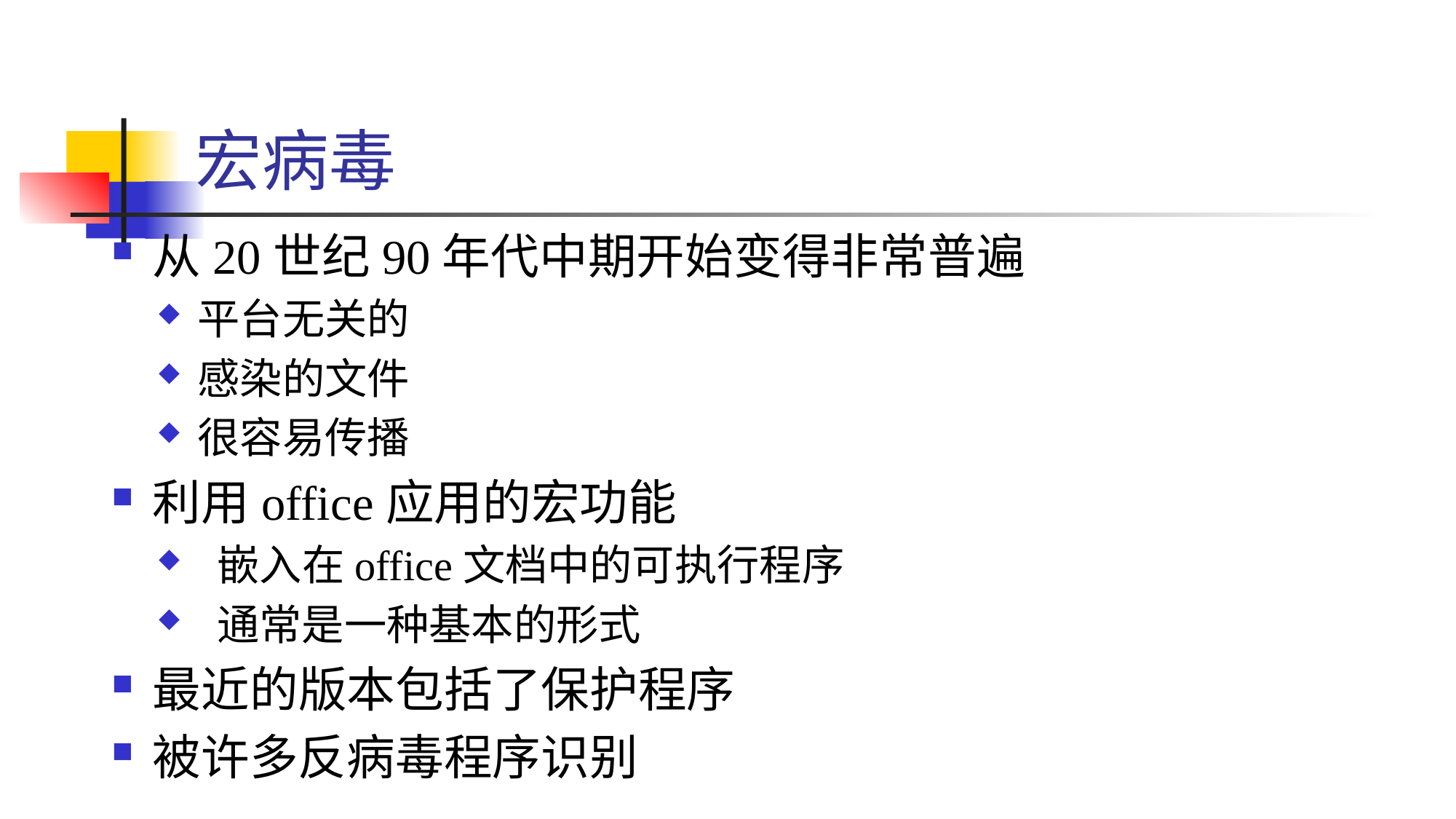

# 宏病毒
从20世纪90年代中期开始变得非常普遍
平台无关的
感染的文件
很容易传播
利用office应用的宏功能
 嵌入在office文档中的可执行程序
 通常是一种基本的形式
最近的版本包括了保护程序
被许多反病毒程序识别